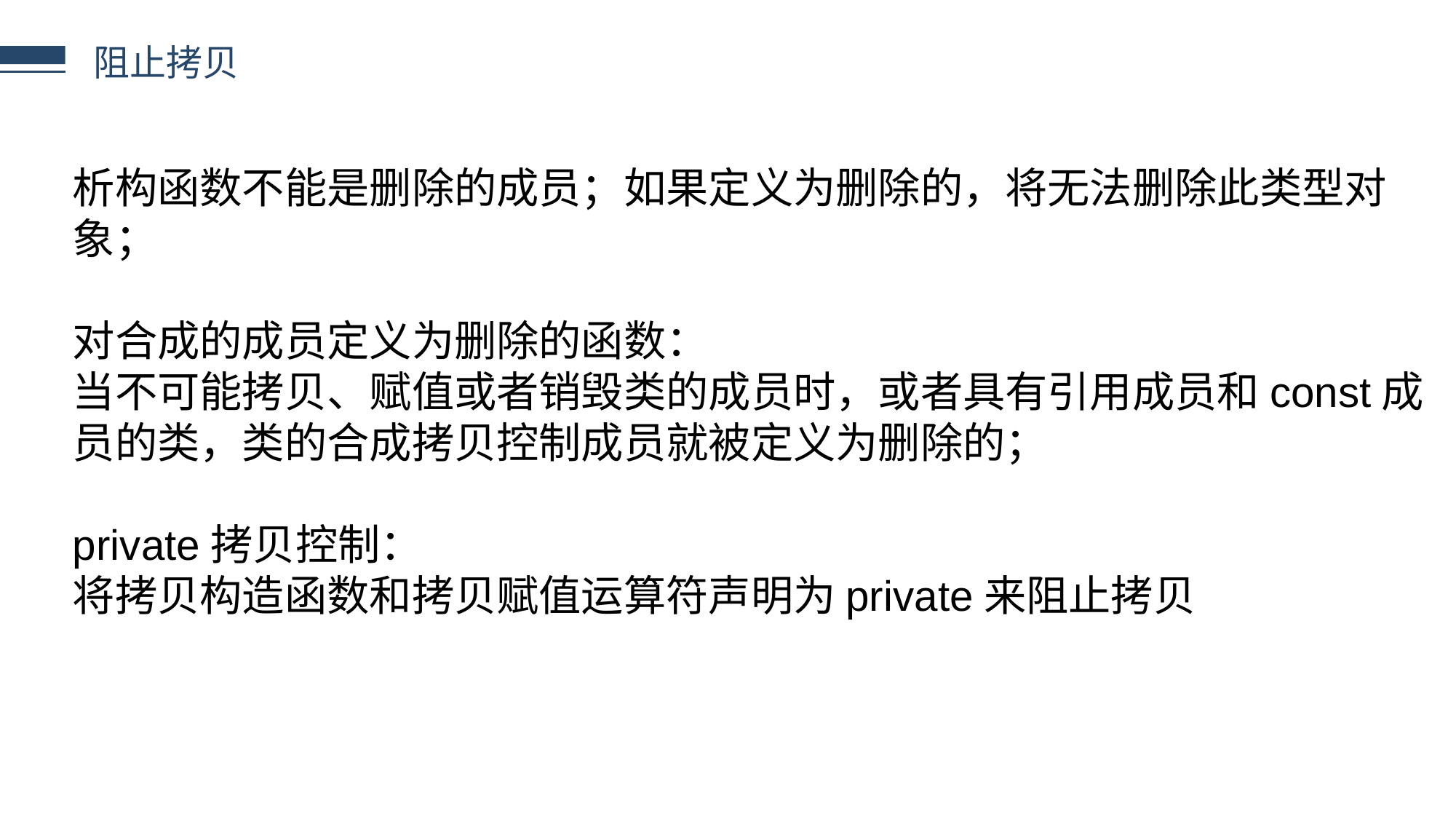

阻止拷贝

析构函数不能是删除的成员；如果定义为删除的，将无法删除此类型对象；

对合成的成员定义为删除的函数：
当不可能拷贝、赋值或者销毁类的成员时，或者具有引用成员和const成员的类，类的合成拷贝控制成员就被定义为删除的；

private拷贝控制：
将拷贝构造函数和拷贝赋值运算符声明为private来阻止拷贝